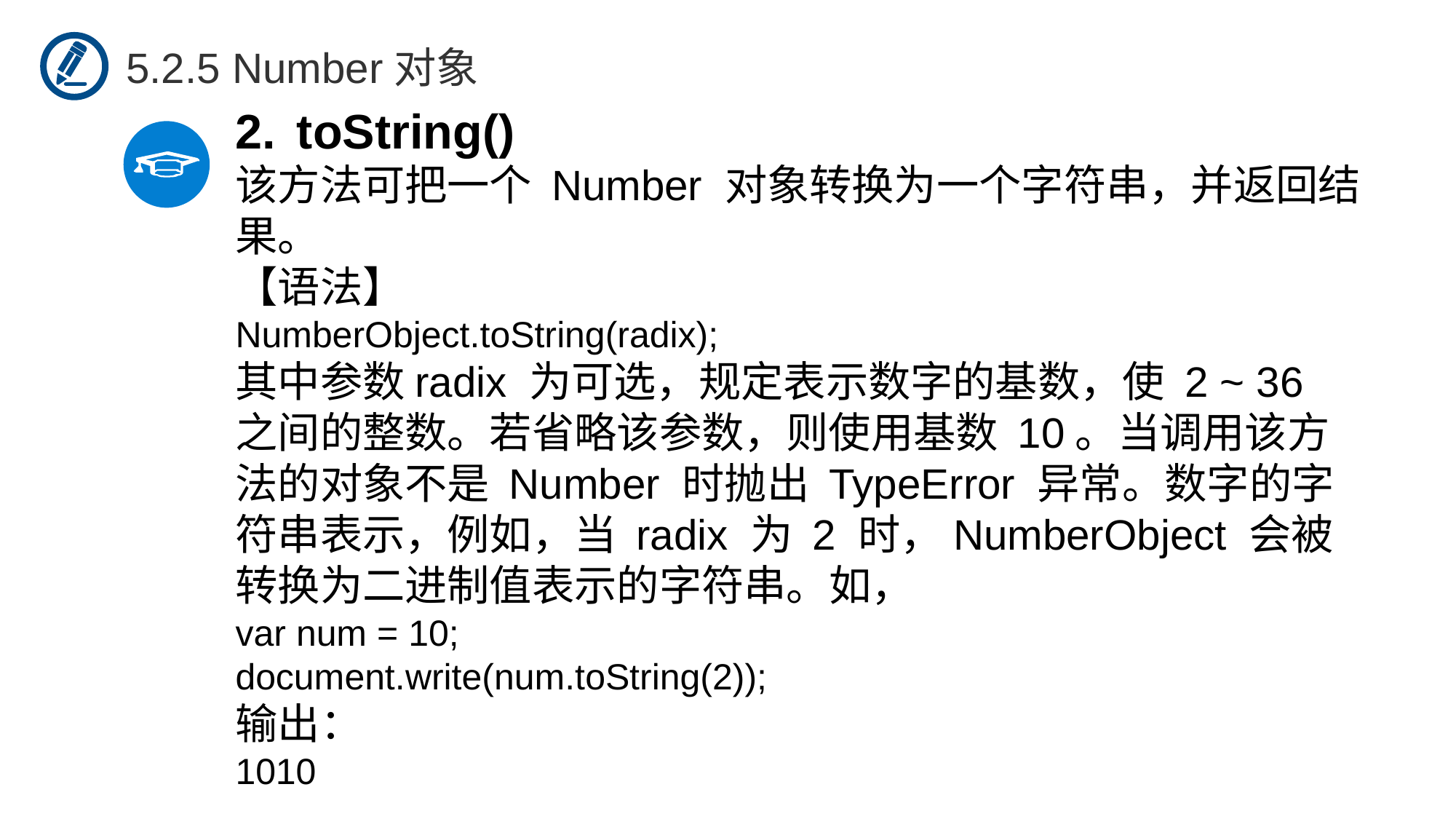

5.2.5 Number对象
toString()
该方法可把一个 Number 对象转换为一个字符串，并返回结果。
【语法】
NumberObject.toString(radix);
其中参数radix 为可选，规定表示数字的基数，使 2 ~ 36 之间的整数。若省略该参数，则使用基数 10。当调用该方法的对象不是 Number 时抛出 TypeError 异常。数字的字符串表示，例如，当 radix 为 2 时，NumberObject 会被转换为二进制值表示的字符串。如，
var num = 10;
document.write(num.toString(2));
输出：
1010